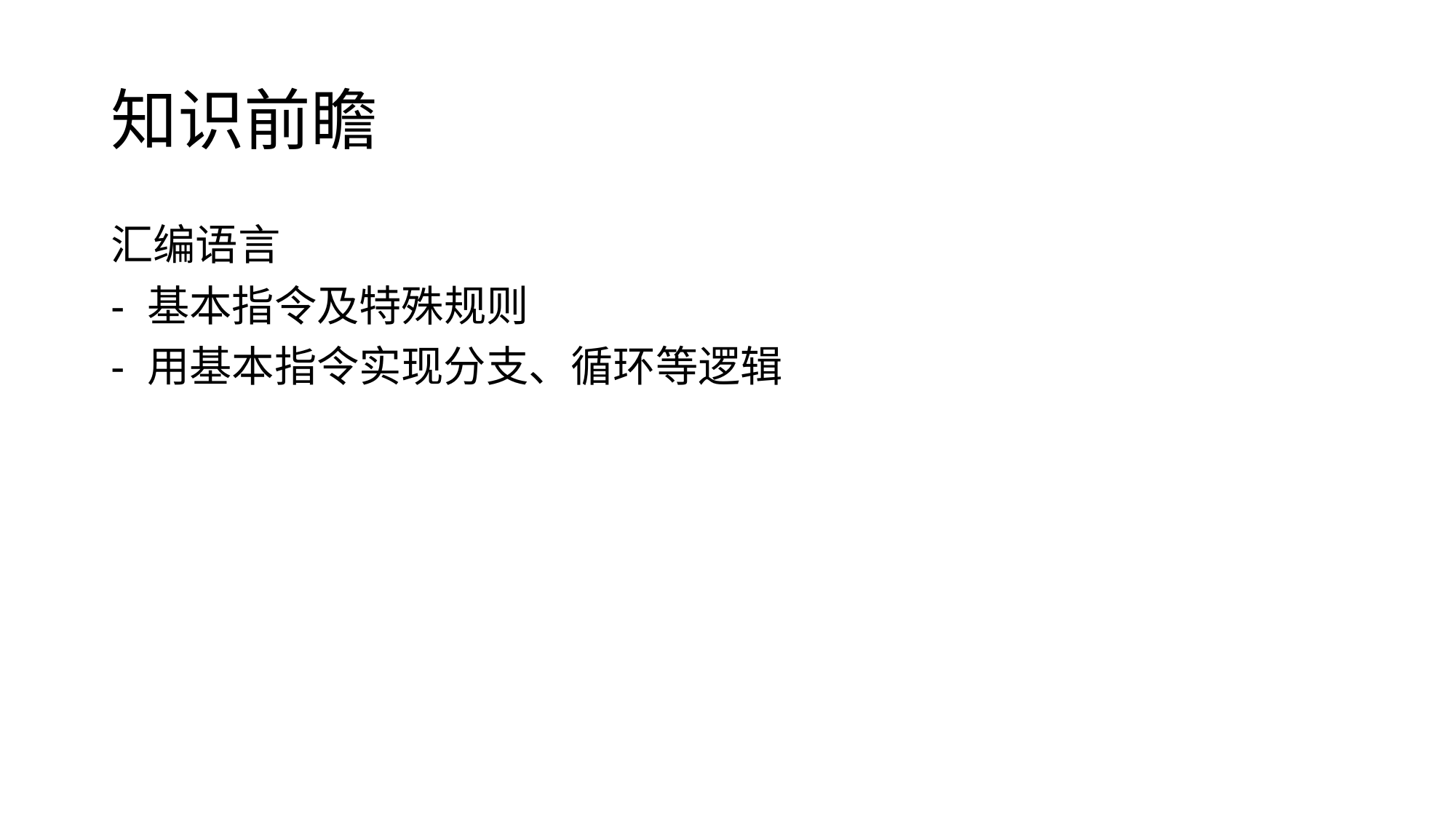

# 知识前瞻
汇编语言
- 基本指令及特殊规则
- 用基本指令实现分支、循环等逻辑